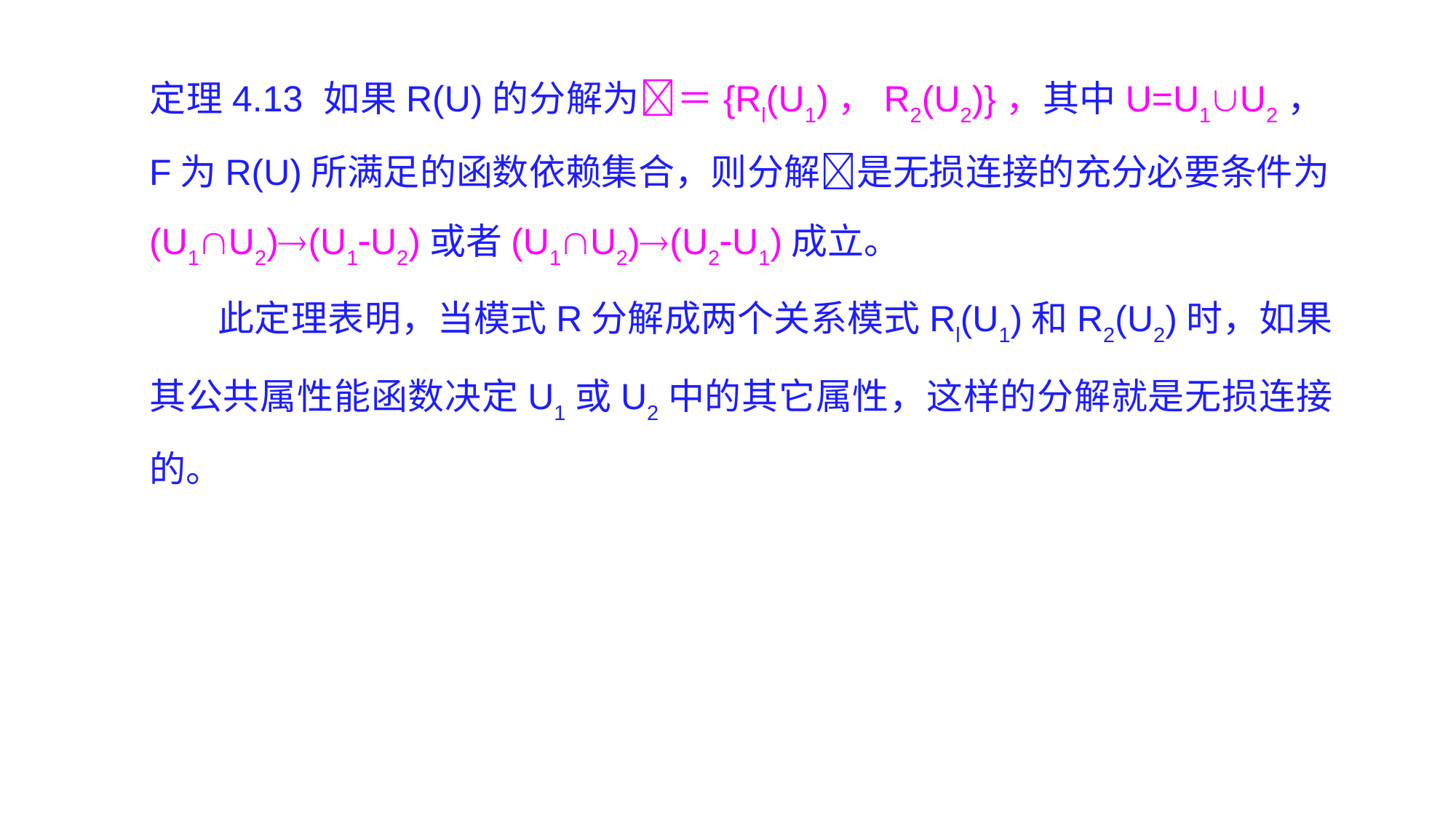

定理4.13 如果R(U)的分解为ρ＝{Rl(U1)，R2(U2)}，其中U=U1∪U2，F为R(U)所满足的函数依赖集合，则分解ρ是无损连接的充分必要条件为(U1∩U2)→(U1−U2)或者(U1∩U2)→(U2−U1)成立。
此定理表明，当模式R分解成两个关系模式Rl(U1)和R2(U2)时，如果其公共属性能函数决定U1或U2中的其它属性，这样的分解就是无损连接的。